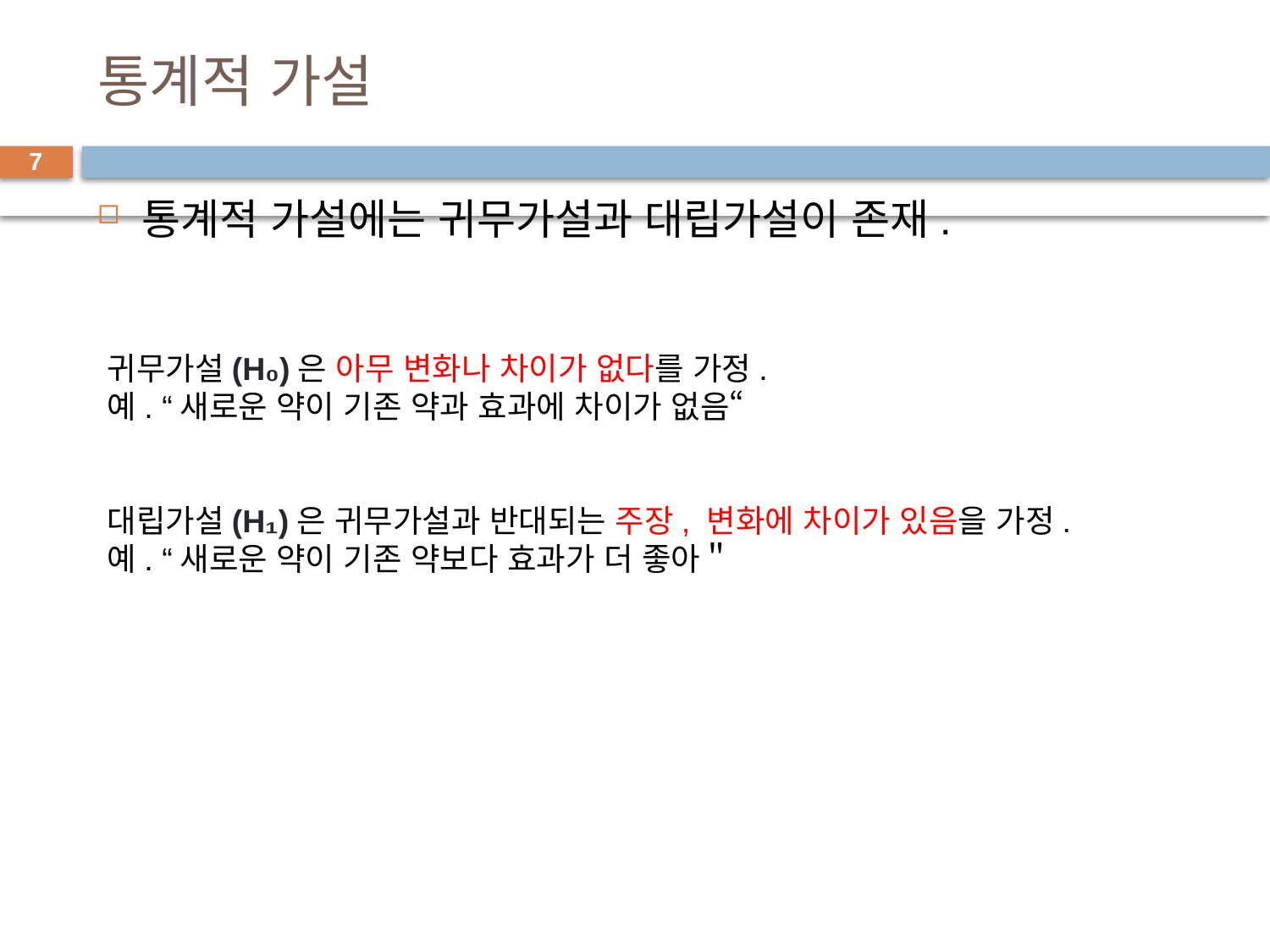

# 통계적 가설
7
통계적 가설에는 귀무가설과 대립가설이 존재.
귀무가설(H₀)은 아무 변화나 차이가 없다를 가정.
예. “새로운 약이 기존 약과 효과에 차이가 없음“

대립가설(H₁)은 귀무가설과 반대되는 주장, 변화에 차이가 있음을 가정.
예. “새로운 약이 기존 약보다 효과가 더 좋아＂